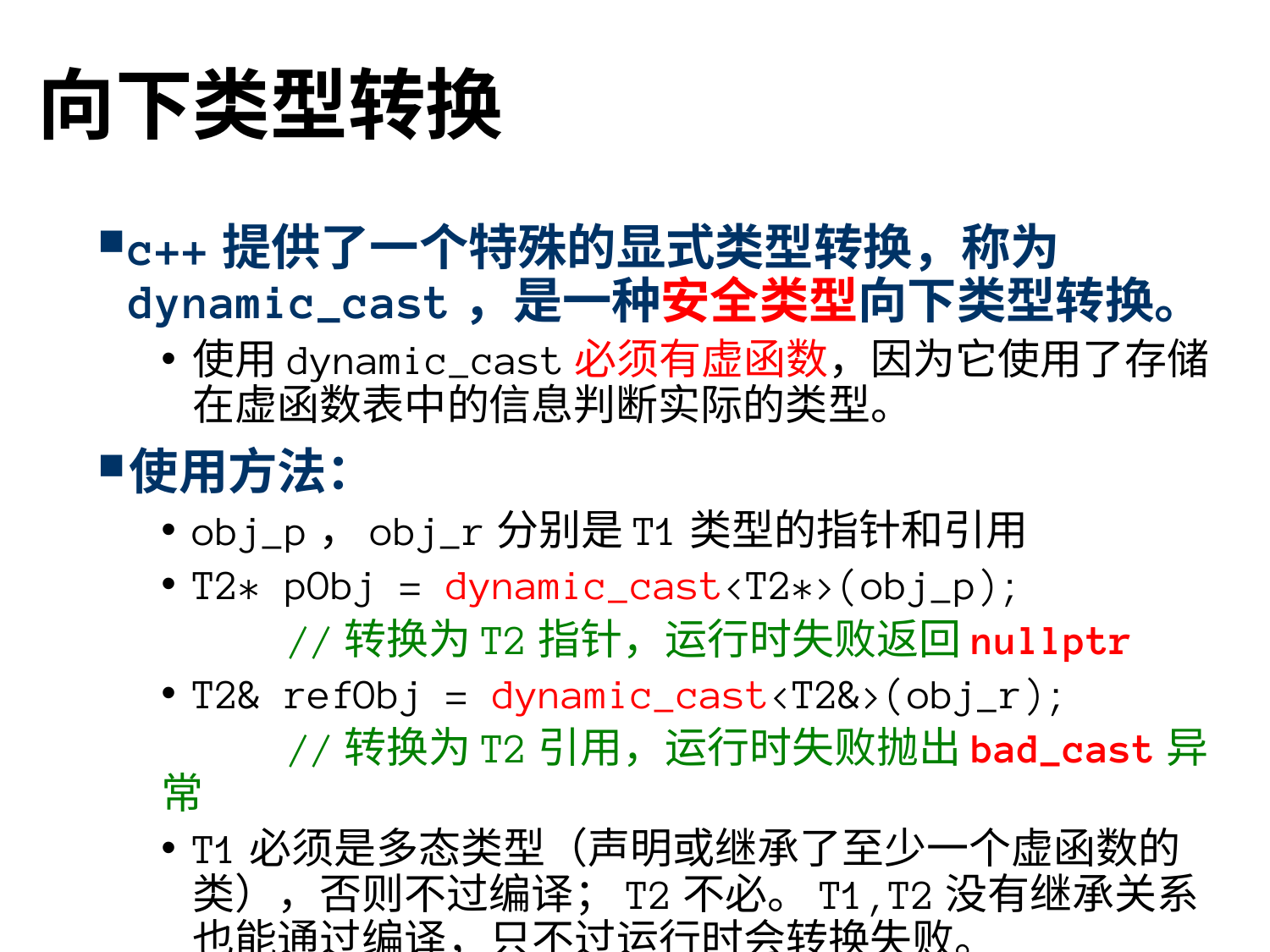

# 向下类型转换
c++提供了一个特殊的显式类型转换，称为dynamic_cast，是一种安全类型向下类型转换。
使用dynamic_cast必须有虚函数，因为它使用了存储在虚函数表中的信息判断实际的类型。
使用方法：
obj_p，obj_r分别是T1类型的指针和引用
T2* pObj = dynamic_cast<T2*>(obj_p);
	//转换为T2指针，运行时失败返回nullptr
T2& refObj = dynamic_cast<T2&>(obj_r);
	//转换为T2引用，运行时失败抛出bad_cast异常
T1必须是多态类型（声明或继承了至少一个虚函数的类），否则不过编译；T2不必。T1,T2没有继承关系也能通过编译，只不过运行时会转换失败。